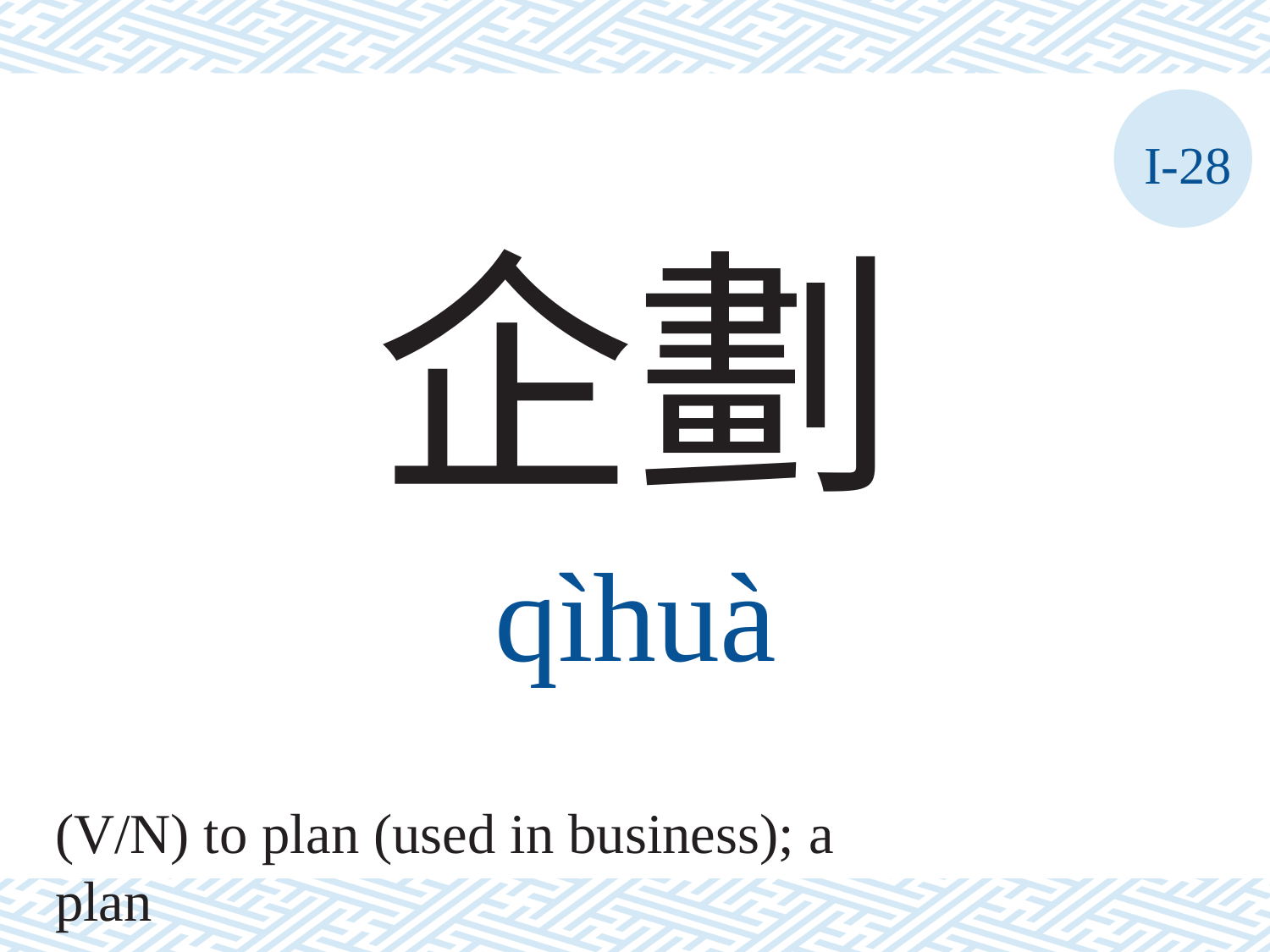

I-28
企劃
qìhuà
(V/N) to plan (used in business); a plan